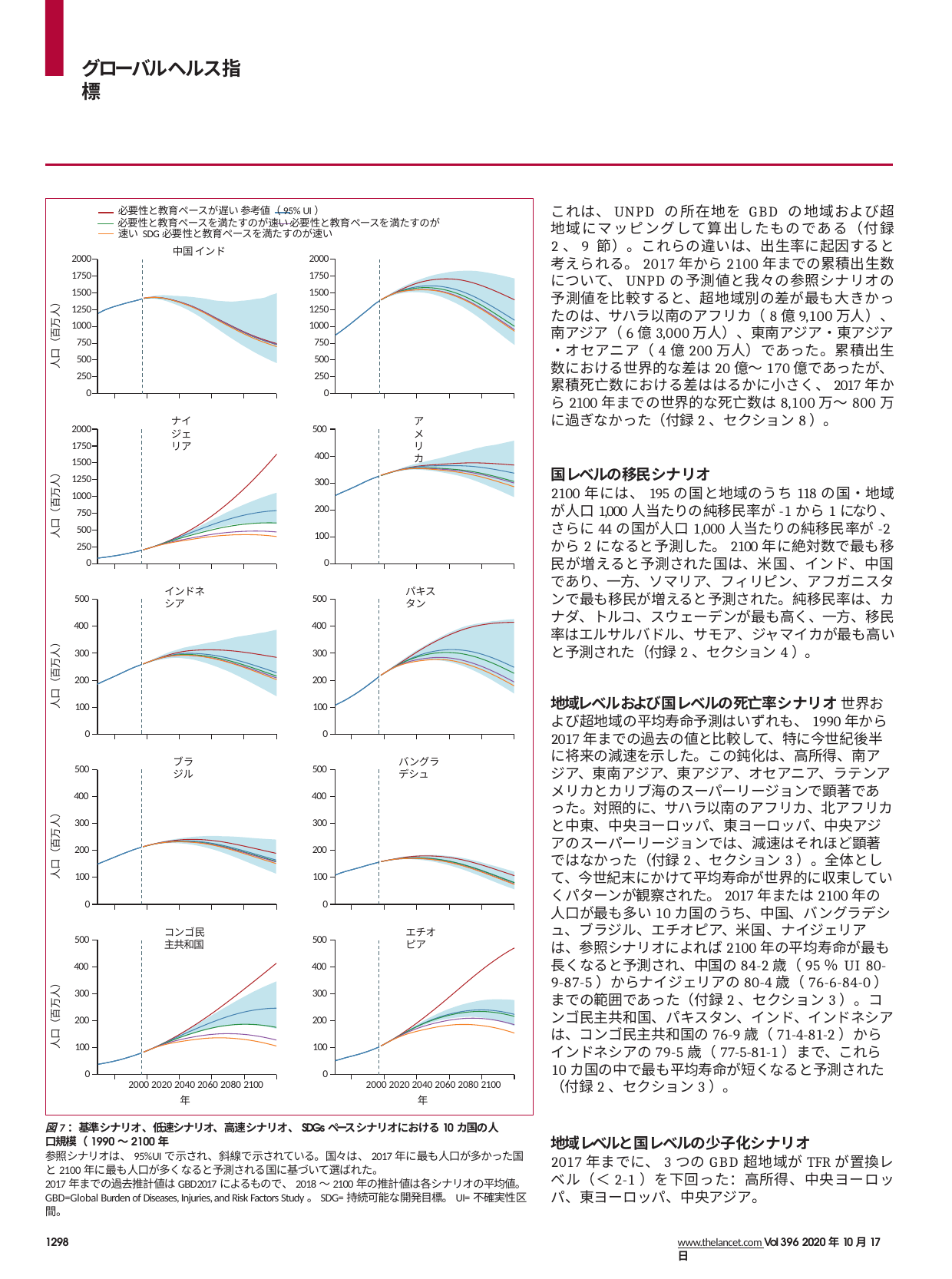

グローバルヘルス指標

これは、UNPD の所在地を GBD の地域および超地域にマッピングして算出したものである（付録 2、9 節）。これらの違いは、出生率に起因すると考えられる。2017年から2100年までの累積出生数について、UNPDの予測値と我々の参照シナリオの予測値を比較すると、超地域別の差が最も大きかったのは、サハラ以南のアフリカ（8億9,100万人）、南アジア（6億3,000万人）、東南アジア・東アジア・オセアニア（4億200万人）であった。累積出生数における世界的な差は20億～170億であったが、累積死亡数における差ははるかに小さく、2017年から2100年までの世界的な死亡数は8,100万～800万に過ぎなかった（付録2、セクション8）。
必要性と教育ペースが遅い 参考値（95% UI）
必要性と教育ペースを満たすのが速い 必要性と教育ペースを満たすのが速い SDG必要性と教育ペースを満たすのが速い

中国 インド
2000
1750
1500
1250
1000
750
500
250
0
2000
1750
1500
1250
1000
750
500
250
0

人口（百万人）
アメリカ
ナイジェリア
2000
1750
1500
1250
1000
750
500
250
0
500

400

300

200

100

0
人口（百万人）
国レベルの移民シナリオ
2100年には、195の国と地域のうち118の国・地域が人口1,000人当たりの純移民率が-1から1になり、さらに44の国が人口1,000人当たりの純移民率が-2から2になると予測した。2100年に絶対数で最も移民が増えると予測された国は、米国、インド、中国であり、一方、ソマリア、フィリピン、アフガニスタンで最も移民が増えると予測された。純移民率は、カナダ、トルコ、スウェーデンが最も高く、一方、移民率はエルサルバドル、サモア、ジャマイカが最も高いと予測された（付録2、セクション4）。
インドネシア
パキスタン
500
500

400
400
人口（百万人）

300
300

200
200

地域レベルおよび国レベルの死亡率シナリオ 世界および超地域の平均寿命予測はいずれも、1990年から2017年までの過去の値と比較して、特に今世紀後半に将来の減速を示した。この鈍化は、高所得、南アジア、東南アジア、東アジア、オセアニア、ラテンアメリカとカリブ海のスーパーリージョンで顕著であった。対照的に、サハラ以南のアフリカ、北アフリカと中東、中央ヨーロッパ、東ヨーロッパ、中央アジアのスーパーリージョンでは、減速はそれほど顕著ではなかった（付録2、セクション3）。全体として、今世紀末にかけて平均寿命が世界的に収束していくパターンが観察された。2017年または2100年の人口が最も多い10カ国のうち、中国、バングラデシュ、ブラジル、エチオピア、米国、ナイジェリアは、参照シナリオによれば2100年の平均寿命が最も長くなると予測され、中国の84-2歳（95％ UI 80-9-87-5）からナイジェリアの80-4歳（76-6-84-0）までの範囲であった（付録2、セクション3）。コンゴ民主共和国、パキスタン、インド、インドネシアは、コンゴ民主共和国の76-9歳（71-4-81-2）からインドネシアの79-5歳（77-5-81-1）まで、これら10カ国の中で最も平均寿命が短くなると予測された（付録2、セクション3）。
100
100

0
0
ブラジル
バングラデシュ
500
500

400
400
人口（百万人）

300
300

200
200

100
100

0
0
コンゴ民主共和国
エチオピア
500
500

400
400
人口（百万人）

300
300

200
200

100
100

0
0
2000 2020 2040 2060 2080 2100
年
2000 2020 2040 2060 2080 2100
年
図7：基準シナリオ、低速シナリオ、高速シナリオ、SDGsペースシナリオにおける10カ国の人口規模（1990～2100年
参照シナリオは、95%UIで示され、斜線で示されている。国々は、2017年に最も人口が多かった国と2100年に最も人口が多くなると予測される国に基づいて選ばれた。
2017年までの過去推計値はGBD2017によるもので、2018～2100年の推計値は各シナリオの平均値。GBD=Global Burden of Diseases, Injuries, and Risk Factors Study。SDG=持続可能な開発目標。UI=不確実性区間。
地域レベルと国レベルの少子化シナリオ
2017年までに、3つのGBD超地域がTFRが置換レベル（＜2-1）を下回った：高所得、中央ヨーロッパ、東ヨーロッパ、中央アジア。
1298
www.thelancet.com Vol 396 2020年10月17日